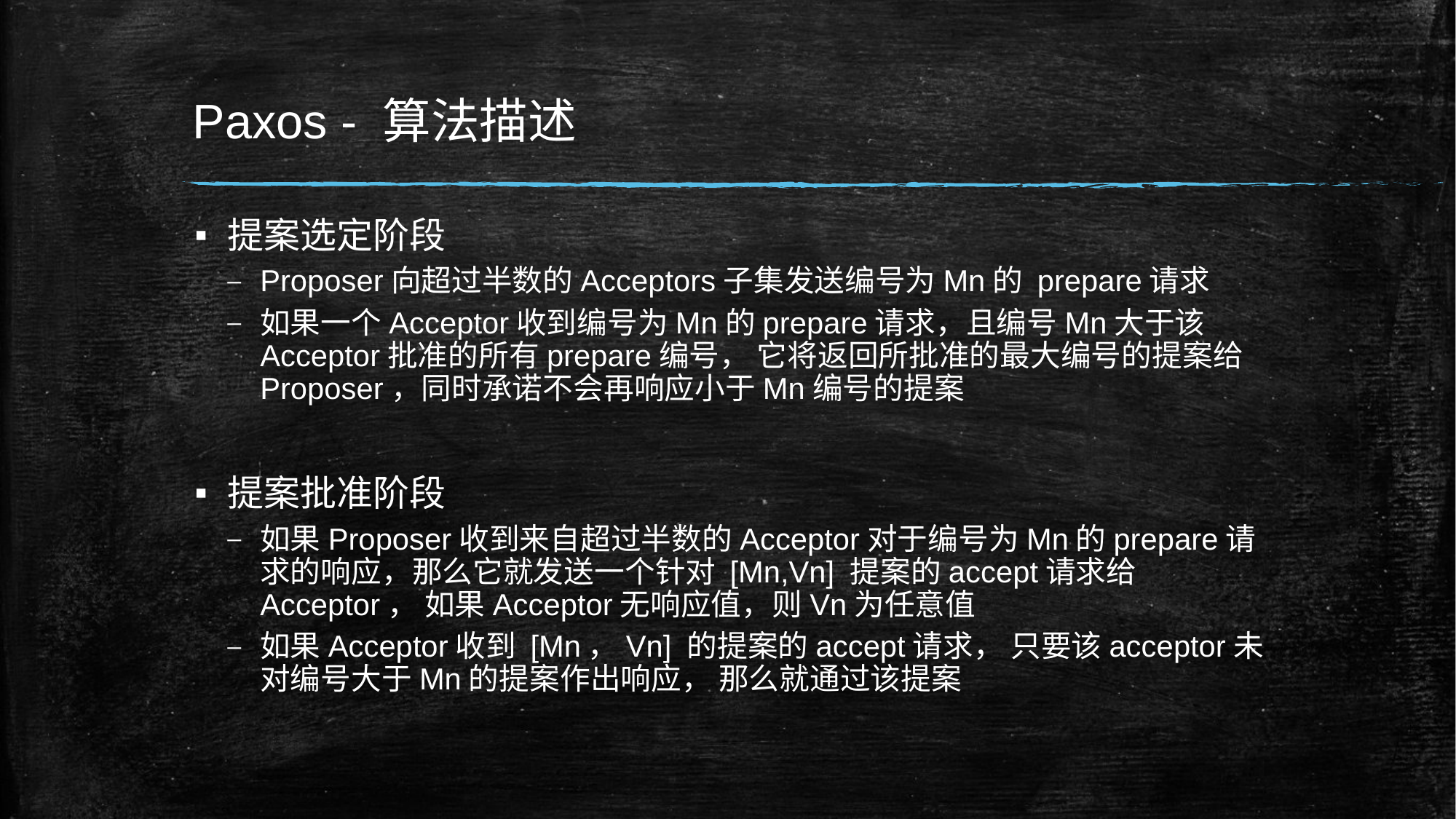

# Paxos - 算法描述
提案选定阶段
Proposer向超过半数的Acceptors子集发送编号为Mn的 prepare请求
如果一个Acceptor收到编号为Mn的prepare请求，且编号Mn大于该Acceptor批准的所有prepare编号， 它将返回所批准的最大编号的提案给Proposer，同时承诺不会再响应小于Mn编号的提案

提案批准阶段
如果Proposer收到来自超过半数的Acceptor对于编号为Mn的prepare请求的响应，那么它就发送一个针对 [Mn,Vn] 提案的accept请求给Acceptor， 如果Acceptor无响应值，则Vn为任意值
如果Acceptor收到 [Mn，Vn] 的提案的accept请求， 只要该acceptor未对编号大于Mn的提案作出响应， 那么就通过该提案